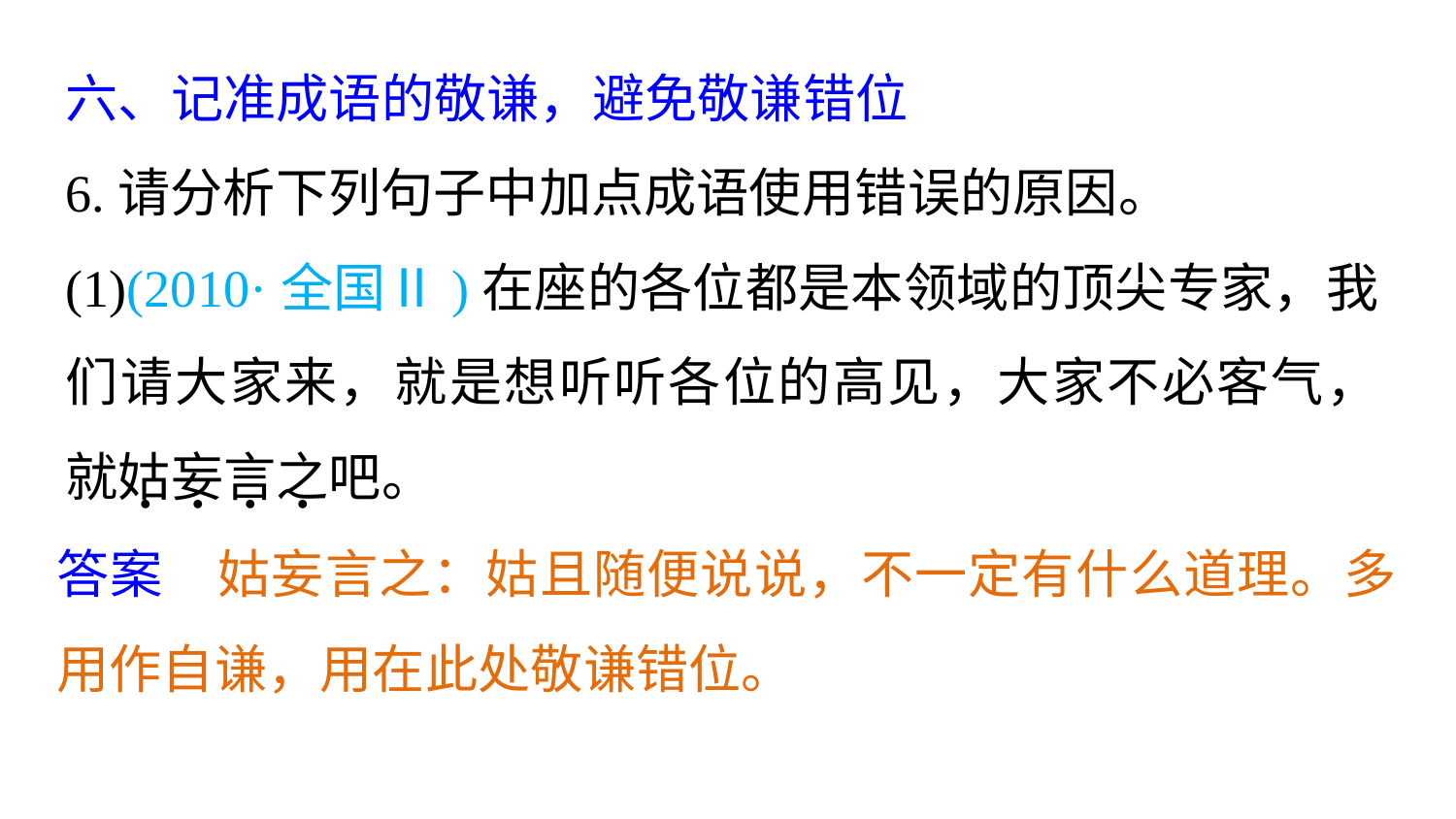

六、记准成语的敬谦，避免敬谦错位
6.请分析下列句子中加点成语使用错误的原因。
(1)(2010·全国Ⅱ)在座的各位都是本领域的顶尖专家，我们请大家来，就是想听听各位的高见，大家不必客气，就姑妄言之吧。
.   .   .   .
答案　姑妄言之：姑且随便说说，不一定有什么道理。多用作自谦，用在此处敬谦错位。